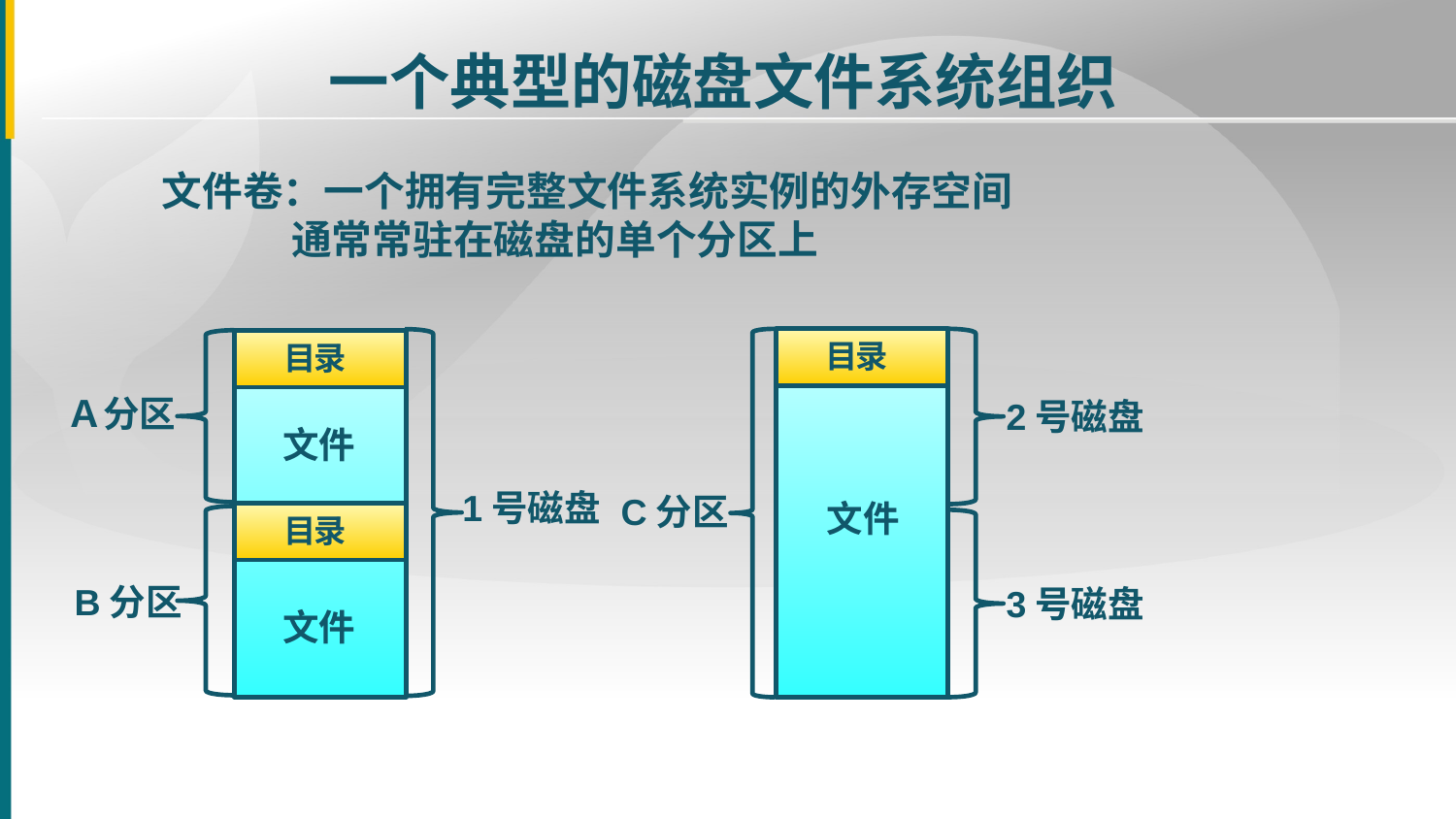

一个典型的磁盘文件系统组织
文件卷：一个拥有完整文件系统实例的外存空间
             通常常驻在磁盘的单个分区上

目录
2号磁盘
C分区
文件

3号磁盘

目录

Ａ分区
文件
1号磁盘

目录

B分区
文件